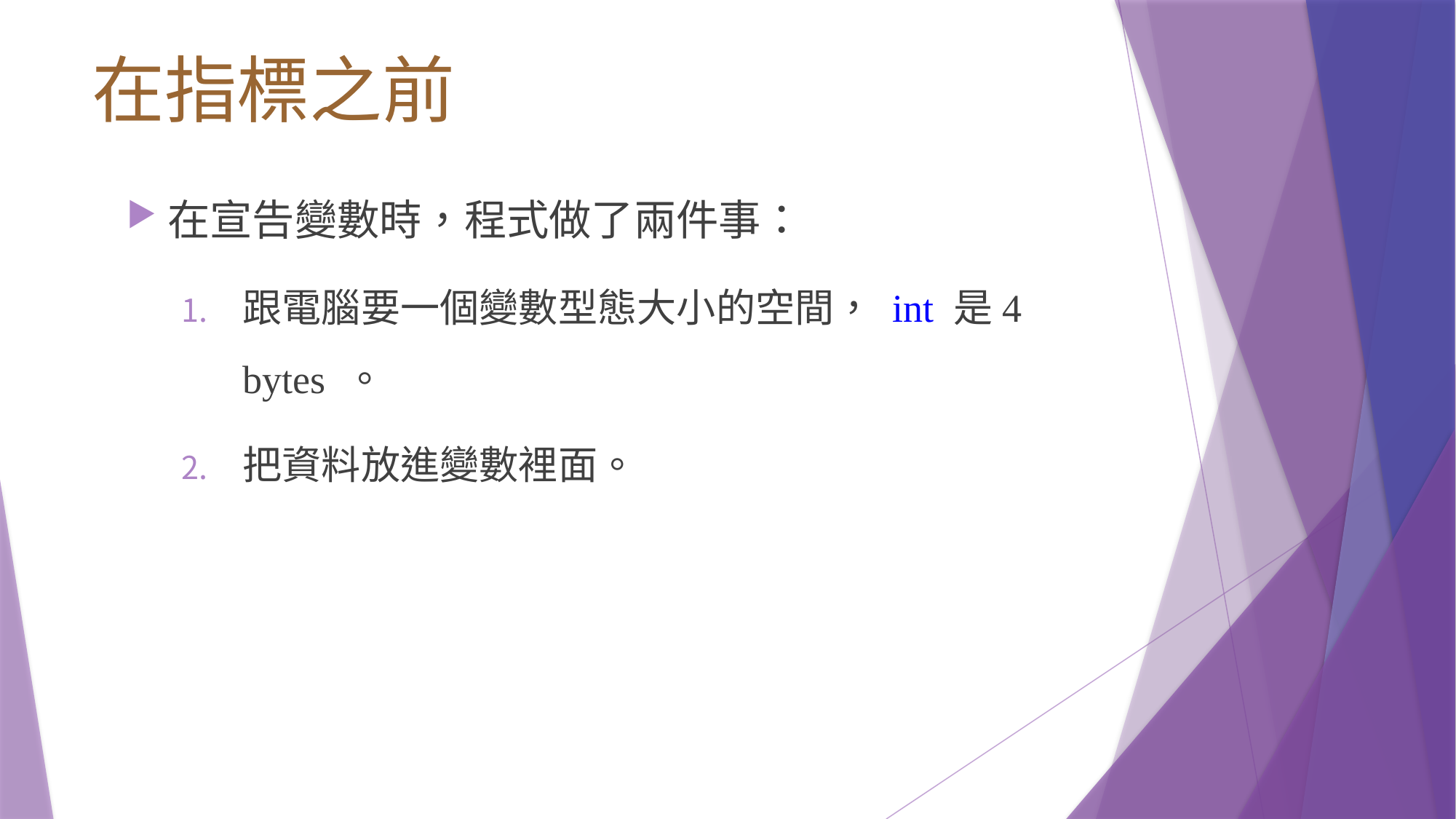

# 在指標之前
在宣告變數時，程式做了兩件事：
跟電腦要一個變數型態大小的空間， int 是4 bytes 。
把資料放進變數裡面。